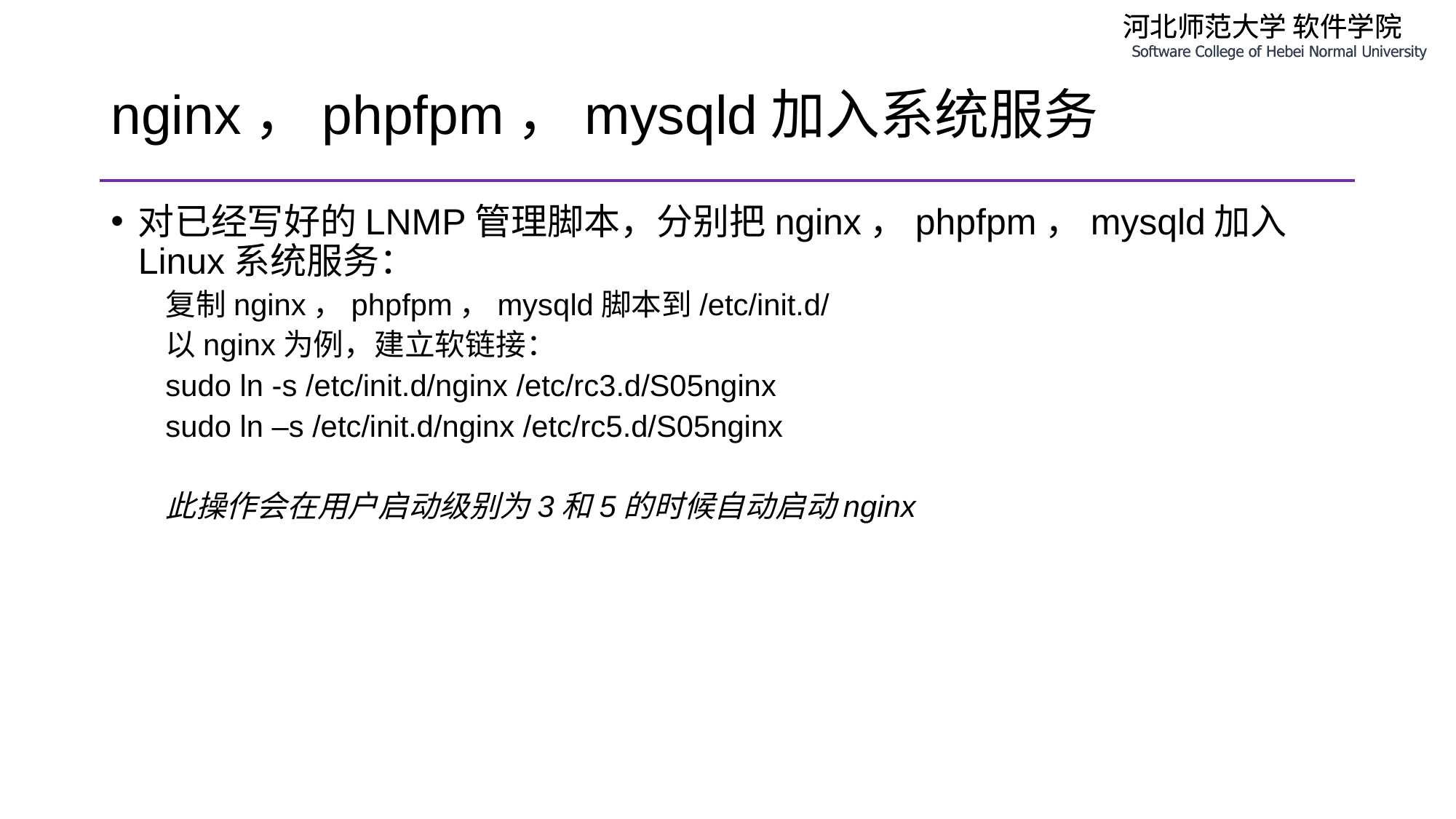

# nginx，phpfpm，mysqld加入系统服务
对已经写好的LNMP管理脚本，分别把nginx，phpfpm，mysqld加入Linux系统服务：
复制nginx，phpfpm，mysqld脚本到/etc/init.d/
以nginx为例，建立软链接：
sudo ln -s /etc/init.d/nginx /etc/rc3.d/S05nginx
sudo ln –s /etc/init.d/nginx /etc/rc5.d/S05nginx

此操作会在用户启动级别为3和5的时候自动启动nginx